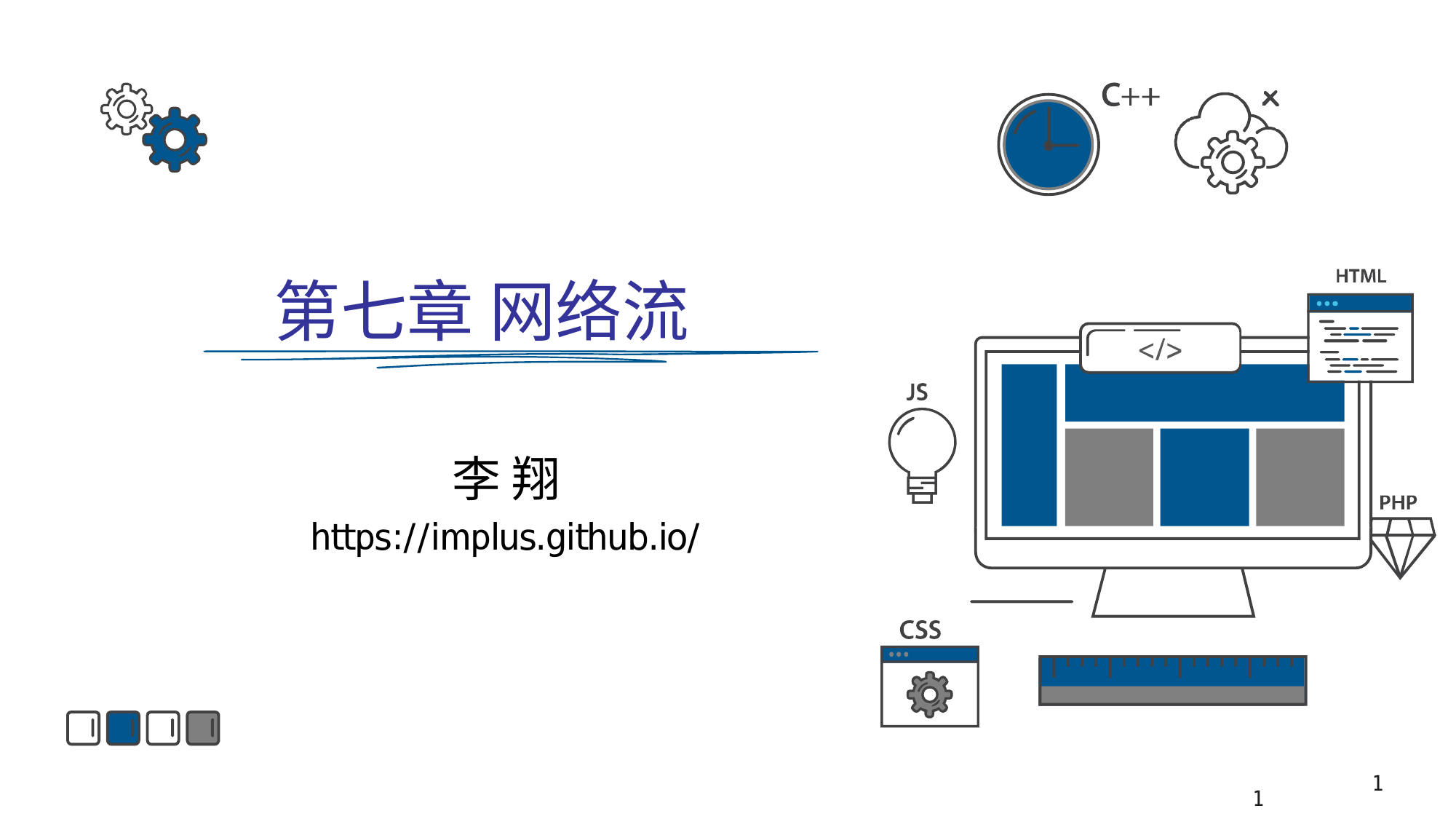

第七章 网络流

李 翔
https://implus.github.io/

1
1